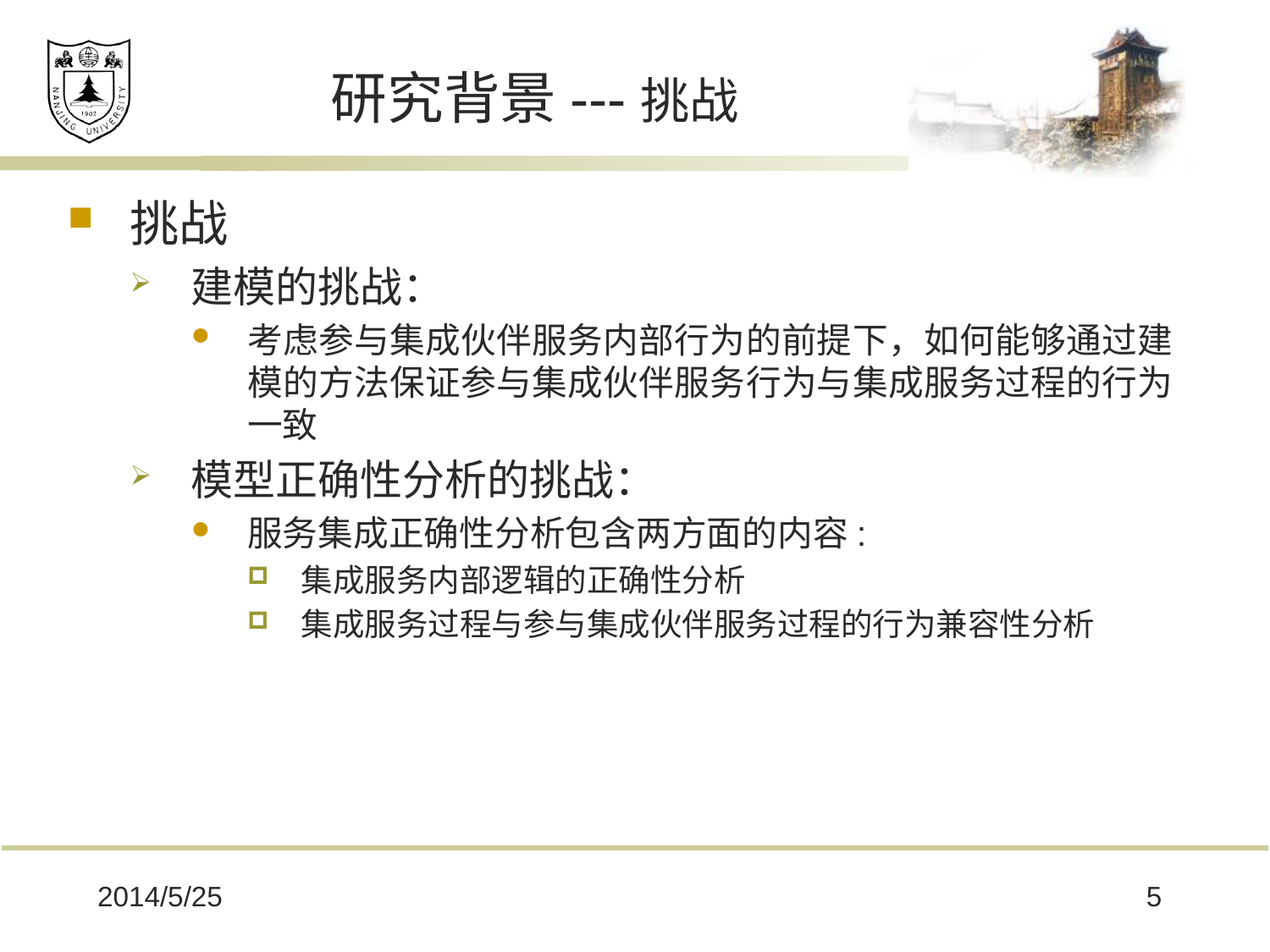

# 研究背景---挑战
挑战
建模的挑战：
考虑参与集成伙伴服务内部行为的前提下，如何能够通过建模的方法保证参与集成伙伴服务行为与集成服务过程的行为一致
模型正确性分析的挑战：
服务集成正确性分析包含两方面的内容:
集成服务内部逻辑的正确性分析
集成服务过程与参与集成伙伴服务过程的行为兼容性分析
2014/5/25
5